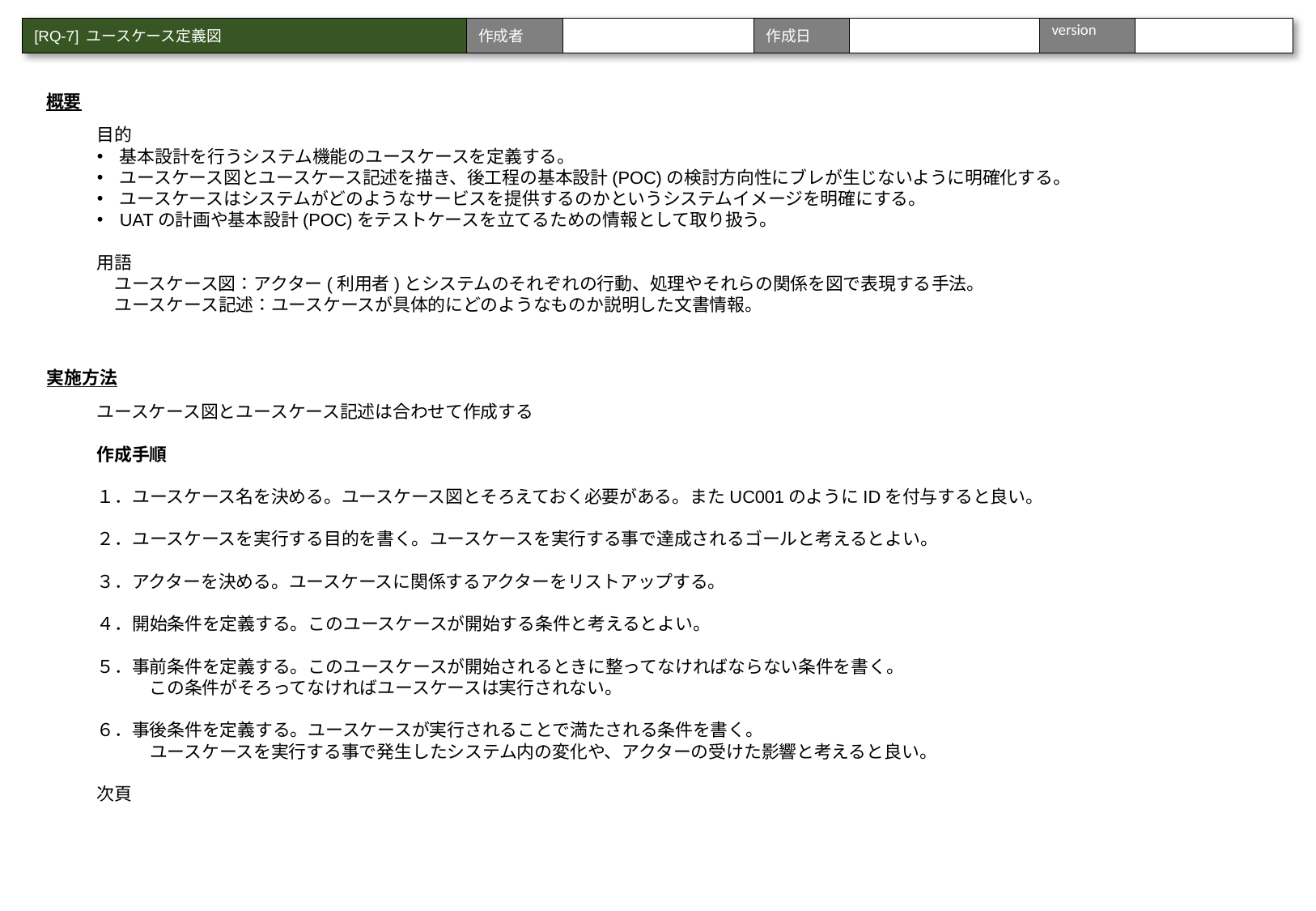

| [RQ-7] ユースケース定義図 | 作成者 |  | 作成日 |  | version |  |
| --- | --- | --- | --- | --- | --- | --- |
概要
目的
基本設計を行うシステム機能のユースケースを定義する。
ユースケース図とユースケース記述を描き、後工程の基本設計(POC)の検討方向性にブレが生じないように明確化する。
ユースケースはシステムがどのようなサービスを提供するのかというシステムイメージを明確にする。
UATの計画や基本設計(POC)をテストケースを立てるための情報として取り扱う。

用語
　ユースケース図：アクター(利用者)とシステムのそれぞれの行動、処理やそれらの関係を図で表現する手法。
　ユースケース記述：ユースケースが具体的にどのようなものか説明した文書情報。
実施方法
ユースケース図とユースケース記述は合わせて作成する

作成手順

１．ユースケース名を決める。ユースケース図とそろえておく必要がある。またUC001のようにIDを付与すると良い。

２．ユースケースを実行する目的を書く。ユースケースを実行する事で達成されるゴールと考えるとよい。

３．アクターを決める。ユースケースに関係するアクターをリストアップする。

４．開始条件を定義する。このユースケースが開始する条件と考えるとよい。

５．事前条件を定義する。このユースケースが開始されるときに整ってなければならない条件を書く。
　　　この条件がそろってなければユースケースは実行されない。

６．事後条件を定義する。ユースケースが実行されることで満たされる条件を書く。
　　　ユースケースを実行する事で発生したシステム内の変化や、アクターの受けた影響と考えると良い。

次頁